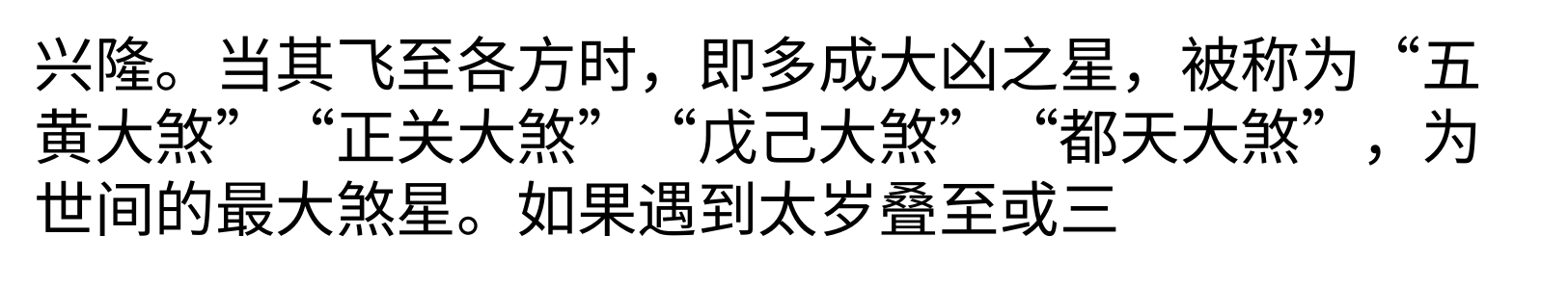

兴隆。当其飞至各方时，即多成大凶之星，被称为“五黄大煞”“正关大煞”“戊己大煞”“都天大煞”，为世间的最大煞星。如果遇到太岁叠至或三